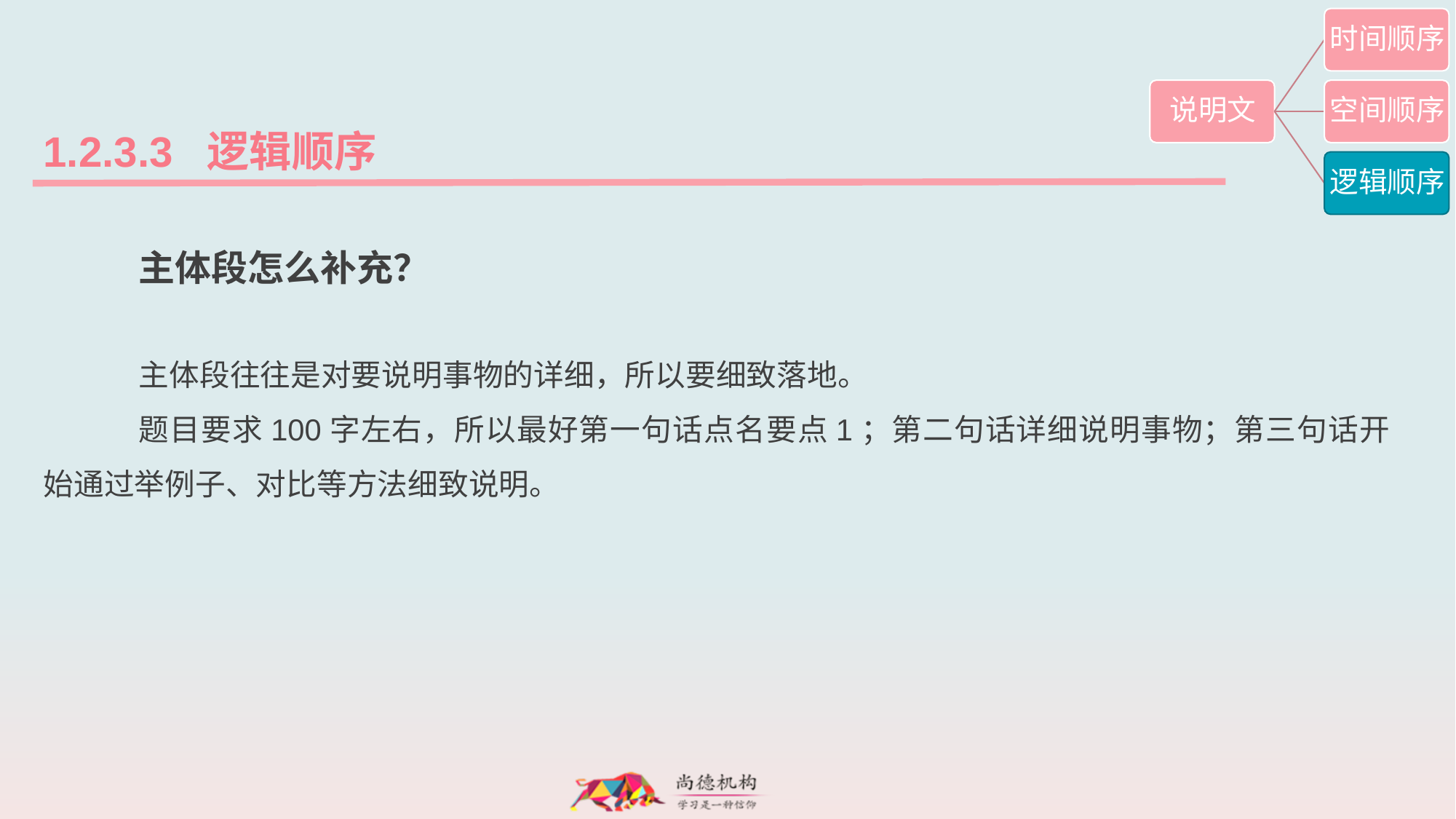

说明文

时间顺序

空间顺序

逻辑顺序
1.2.3.3  逻辑顺序
主体段怎么补充？

主体段往往是对要说明事物的详细，所以要细致落地。
题目要求100字左右，所以最好第一句话点名要点1；第二句话详细说明事物；第三句话开始通过举例子、对比等方法细致说明。